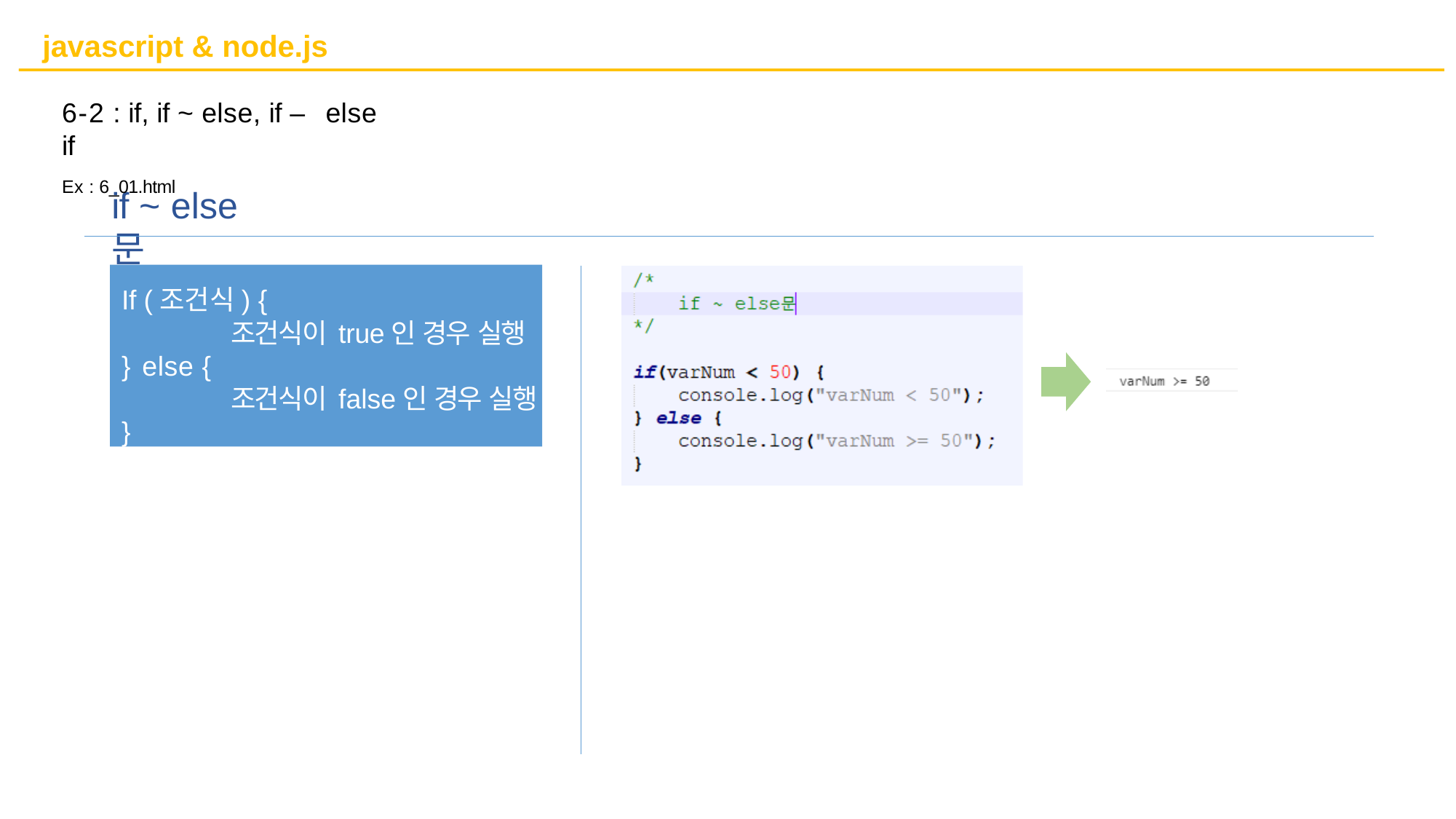

# javascript & node.js

6-2 : if, if ~ else, if – else if
Ex : 6_01.html
if ~ else문

If (조건식) {
조건식이 true인 경우 실행
} else {
조건식이 false인 경우 실행
}